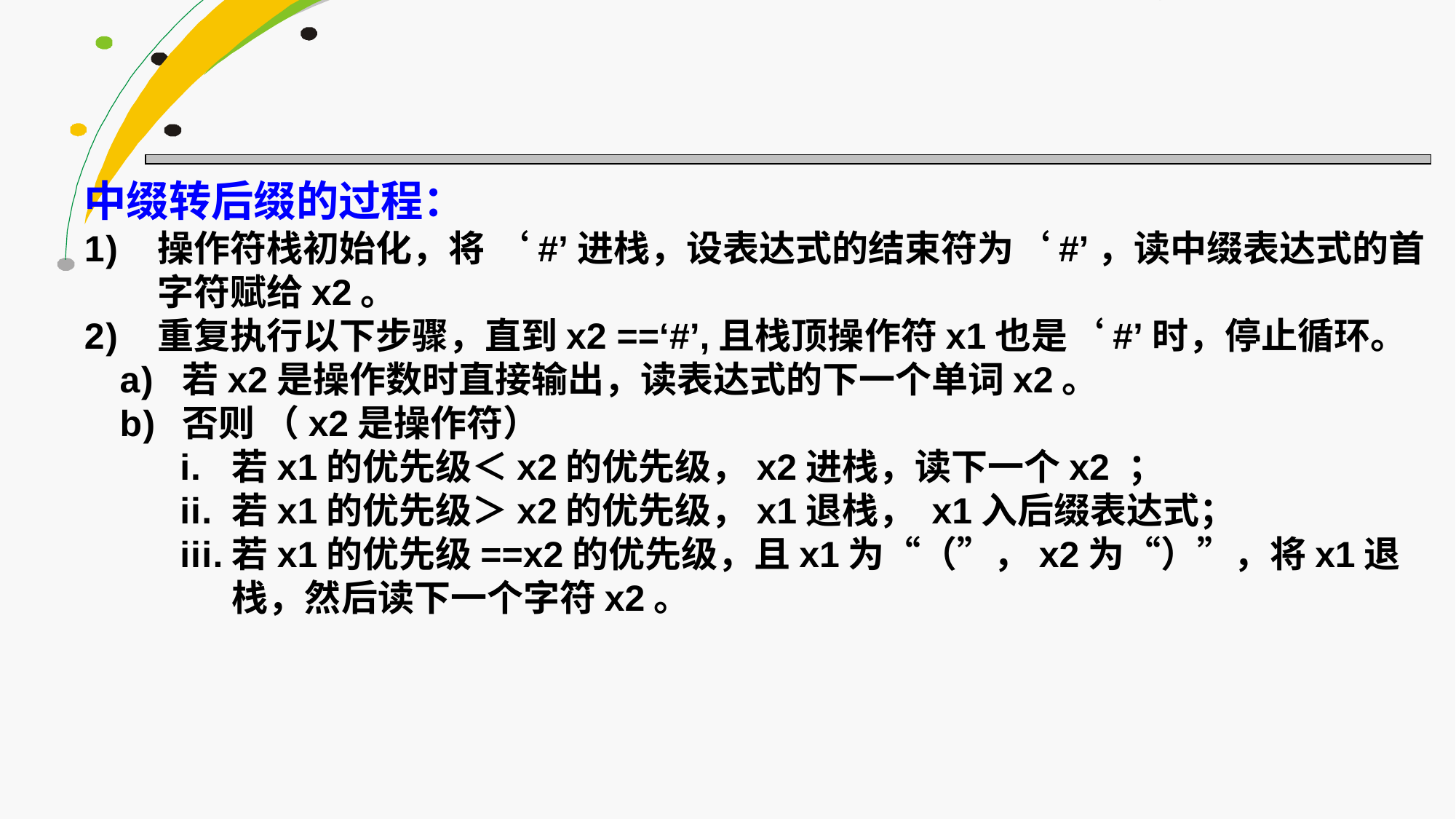

中缀转后缀的过程：
操作符栈初始化，将 ‘#’进栈，设表达式的结束符为‘#’，读中缀表达式的首字符赋给x2。
重复执行以下步骤，直到x2 ==‘#’,且栈顶操作符x1也是‘#’时，停止循环。
若x2是操作数时直接输出，读表达式的下一个单词x2。
否则 （x2是操作符）
若x1的优先级＜x2的优先级，x2进栈，读下一个x2 ；
若x1的优先级＞x2的优先级，x1退栈， x1入后缀表达式；
若x1的优先级==x2的优先级，且x1为“（”，x2为“）”，将x1退栈，然后读下一个字符x2。